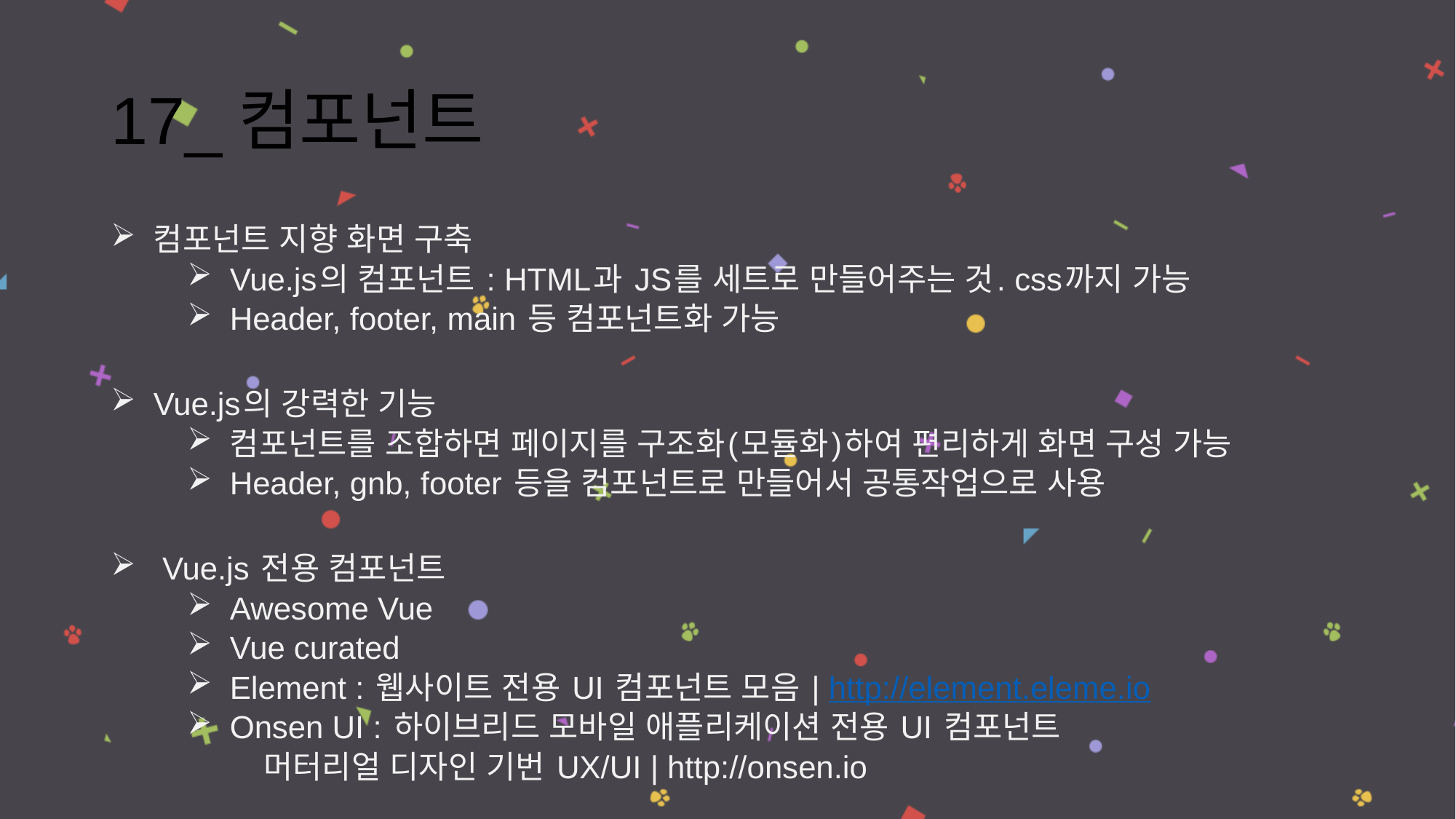

# 17_컴포넌트
컴포넌트 지향 화면 구축
Vue.js의 컴포넌트 : HTML과 JS를 세트로 만들어주는 것. css까지 가능
Header, footer, main 등 컴포넌트화 가능

Vue.js의 강력한 기능
컴포넌트를 조합하면 페이지를 구조화(모듈화)하여 편리하게 화면 구성 가능
Header, gnb, footer 등을 컴포넌트로 만들어서 공통작업으로 사용

 Vue.js 전용 컴포넌트
Awesome Vue
Vue curated
Element : 웹사이트 전용 UI 컴포넌트 모음 | http://element.eleme.io
Onsen UI : 하이브리드 모바일 애플리케이션 전용 UI 컴포넌트
		머터리얼 디자인 기번 UX/UI | http://onsen.io